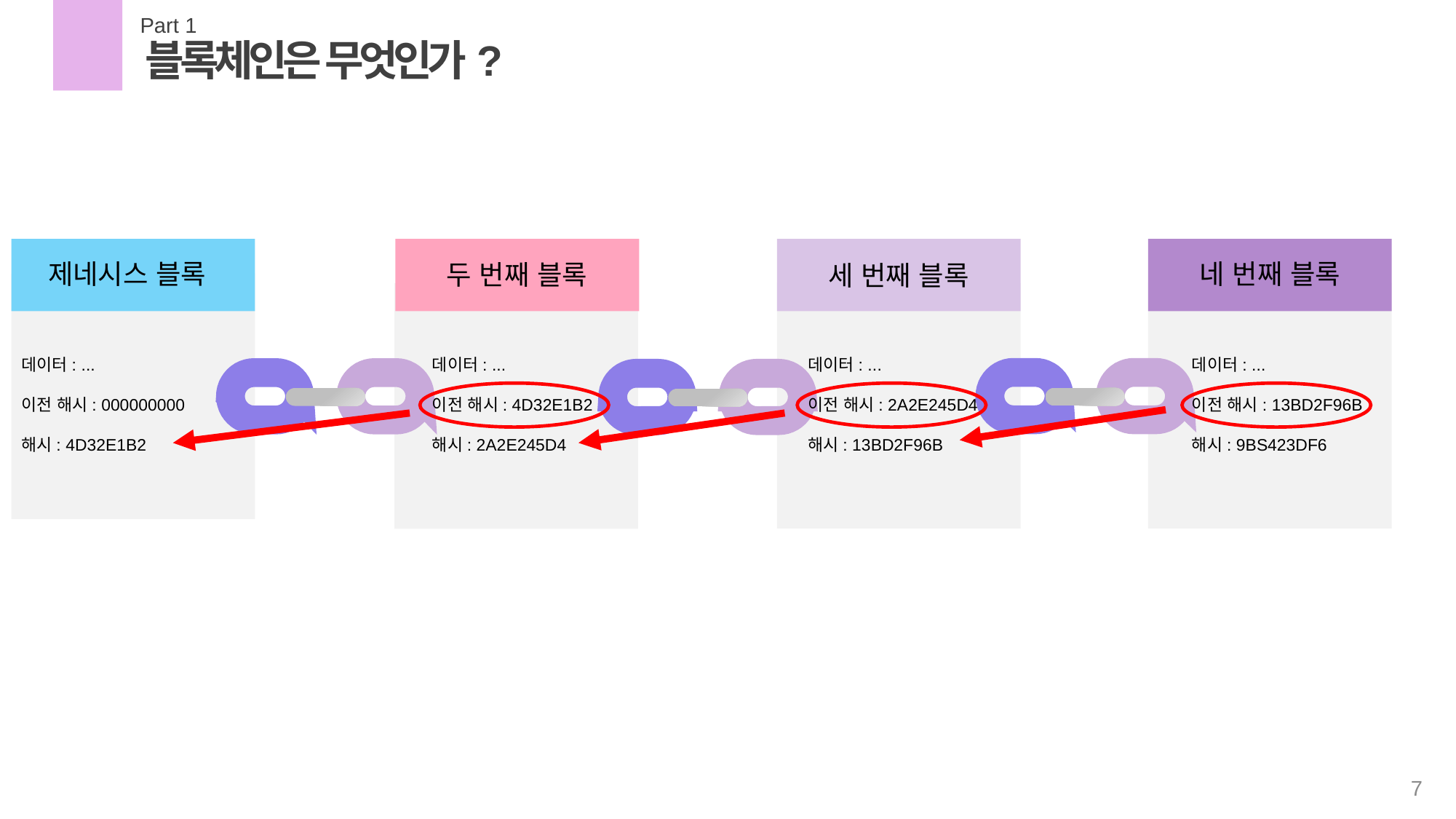

Part 1
블록체인은 무엇인가?

제네시스 블록
네 번째 블록
두 번째 블록
세 번째 블록

데이터: ...

이전 해시: 000000000

해시: 4D32E1B2

데이터: ...

이전 해시: 4D32E1B2

해시: 2A2E245D4
데이터: ...

이전 해시: 2A2E245D4

해시: 13BD2F96B
데이터: ...

이전 해시: 13BD2F96B

해시: 9BS423DF6

7